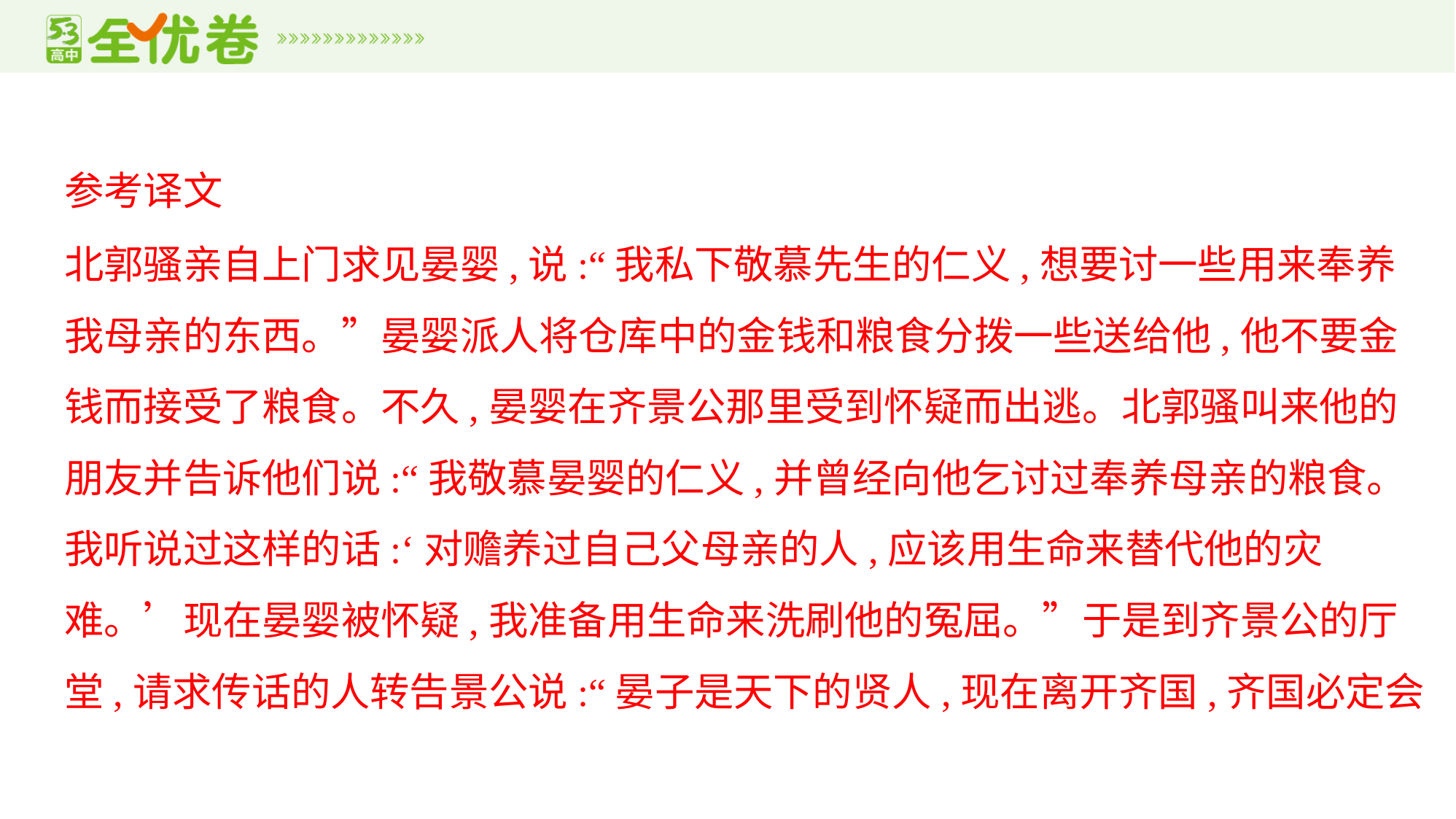

参考译文
北郭骚亲自上门求见晏婴,说:“我私下敬慕先生的仁义,想要讨一些用来奉养
我母亲的东西。”晏婴派人将仓库中的金钱和粮食分拨一些送给他,他不要金
钱而接受了粮食。不久,晏婴在齐景公那里受到怀疑而出逃。北郭骚叫来他的
朋友并告诉他们说:“我敬慕晏婴的仁义,并曾经向他乞讨过奉养母亲的粮食。
我听说过这样的话:‘对赡养过自己父母亲的人,应该用生命来替代他的灾
难。’现在晏婴被怀疑,我准备用生命来洗刷他的冤屈。”于是到齐景公的厅
堂,请求传话的人转告景公说:“晏子是天下的贤人,现在离开齐国,齐国必定会